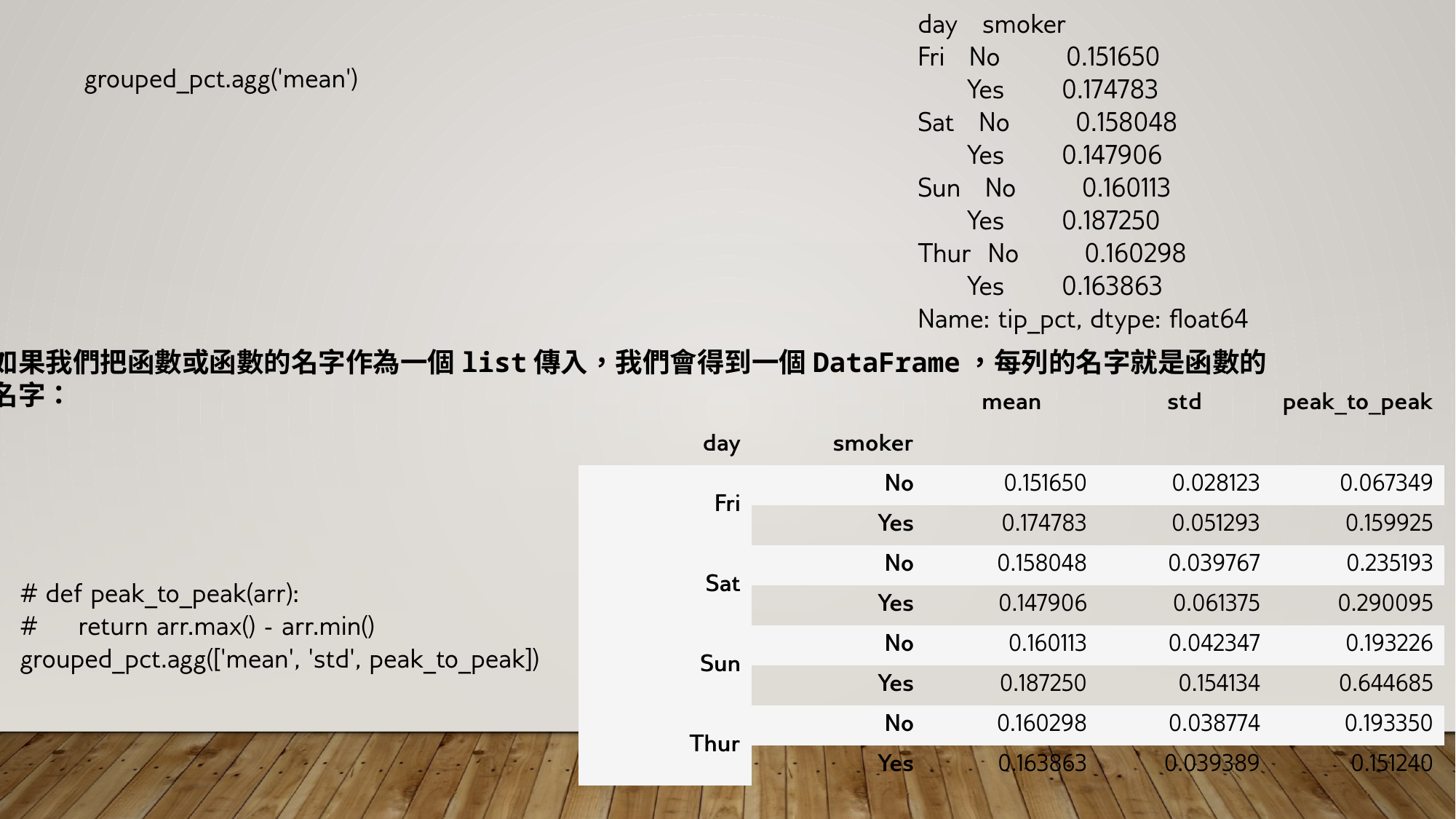

day   smoker
Fri   No        0.151650
      Yes       0.174783
Sat   No        0.158048
      Yes       0.147906
Sun   No        0.160113
      Yes       0.187250
Thur  No        0.160298
      Yes       0.163863
Name: tip_pct, dtype: float64
grouped_pct.agg('mean')
如果我們把函數或函數的名字作為一個list傳入，我們會得到一個DataFrame，每列的名字就是函數的名字：
|  |  | mean | std | peak\_to\_peak |
| --- | --- | --- | --- | --- |
| day | smoker |  |  |  |
| Fri | No | 0.151650 | 0.028123 | 0.067349 |
|  | Yes | 0.174783 | 0.051293 | 0.159925 |
| Sat | No | 0.158048 | 0.039767 | 0.235193 |
|  | Yes | 0.147906 | 0.061375 | 0.290095 |
| Sun | No | 0.160113 | 0.042347 | 0.193226 |
|  | Yes | 0.187250 | 0.154134 | 0.644685 |
| Thur | No | 0.160298 | 0.038774 | 0.193350 |
|  | Yes | 0.163863 | 0.039389 | 0.151240 |
# def peak_to_peak(arr):
#     return arr.max() - arr.min()
grouped_pct.agg(['mean', 'std', peak_to_peak])